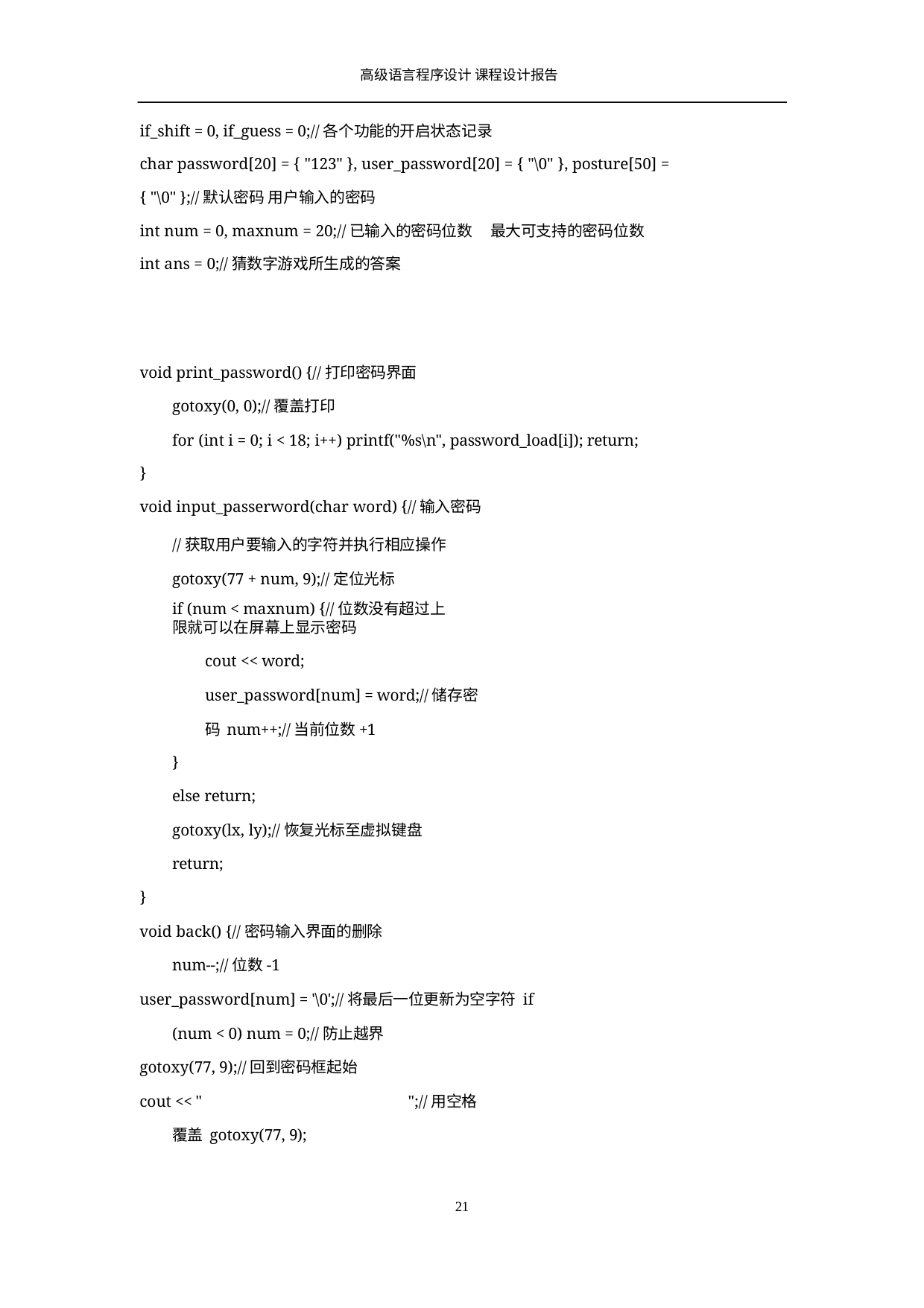

高级语言程序设计 课程设计报告

if_shift = 0, if_guess = 0;//各个功能的开启状态记录

char password[20] = { "123" }, user_password[20] = { "\0" }, posture[50] =

{ "\0" };//默认密码 用户输入的密码

int num = 0, maxnum = 20;//已输入的密码位数	最大可支持的密码位数

int ans = 0;//猜数字游戏所生成的答案
void print_password() {//打印密码界面

gotoxy(0, 0);//覆盖打印
for (int i = 0; i < 18; i++) printf("%s\n", password_load[i]); return;

}

void input_passerword(char word) {//输入密码
//获取用户要输入的字符并执行相应操作 gotoxy(77 + num, 9);//定位光标
if (num < maxnum) {//位数没有超过上限就可以在屏幕上显示密码

cout << word;
user_password[num] = word;//储存密码 num++;//当前位数+1

}

else return;
gotoxy(lx, ly);//恢复光标至虚拟键盘 return;

}
void back() {//密码输入界面的删除 num--;//位数-1
user_password[num] = '\0';//将最后一位更新为空字符 if (num < 0) num = 0;//防止越界

gotoxy(77, 9);//回到密码框起始
cout << "	";//用空格覆盖 gotoxy(77, 9);
21